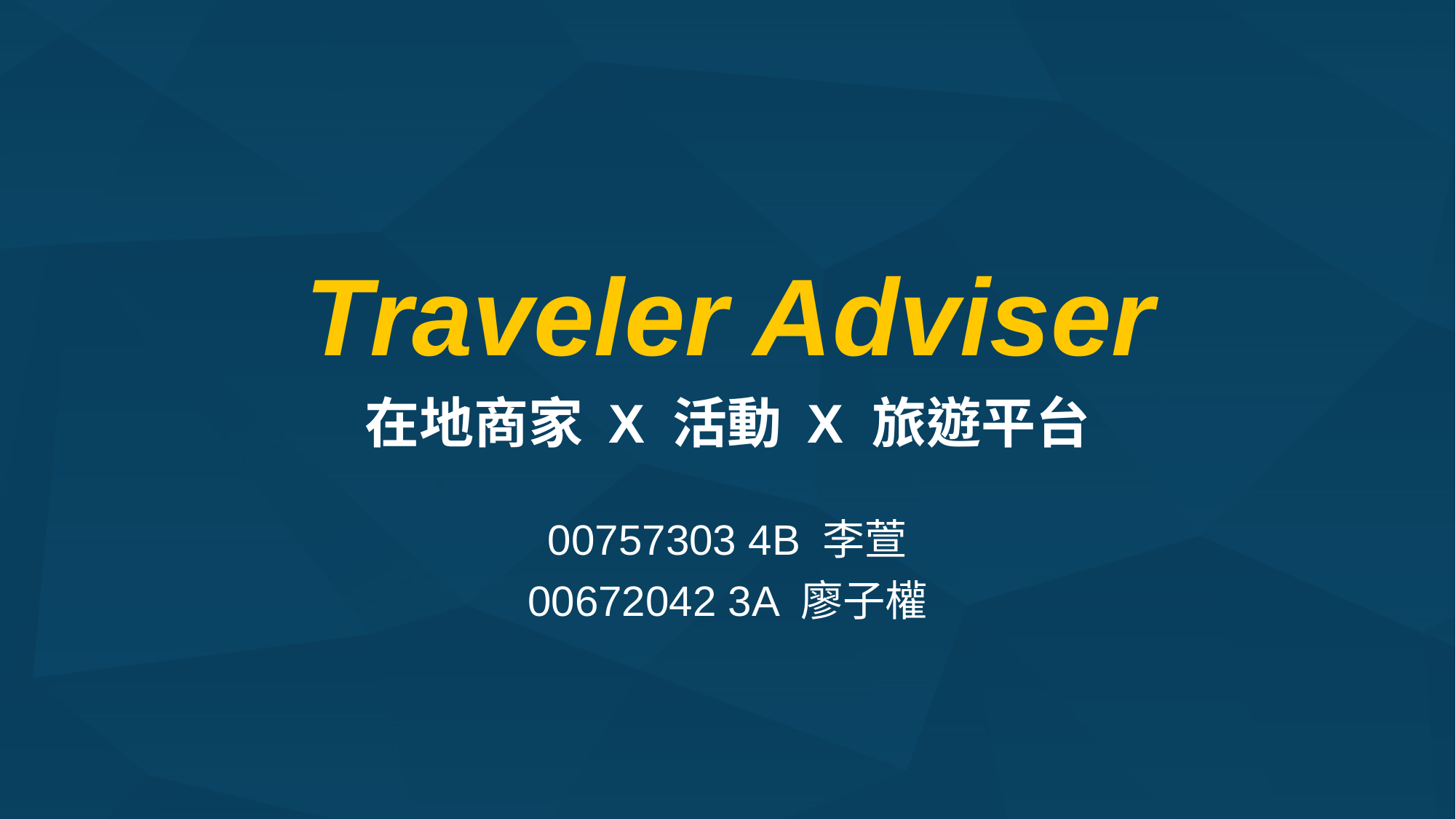

Traveler Adviser
在地商家 X 活動 X 旅遊平台
00757303 4B 李萱
00672042 3A 廖子權